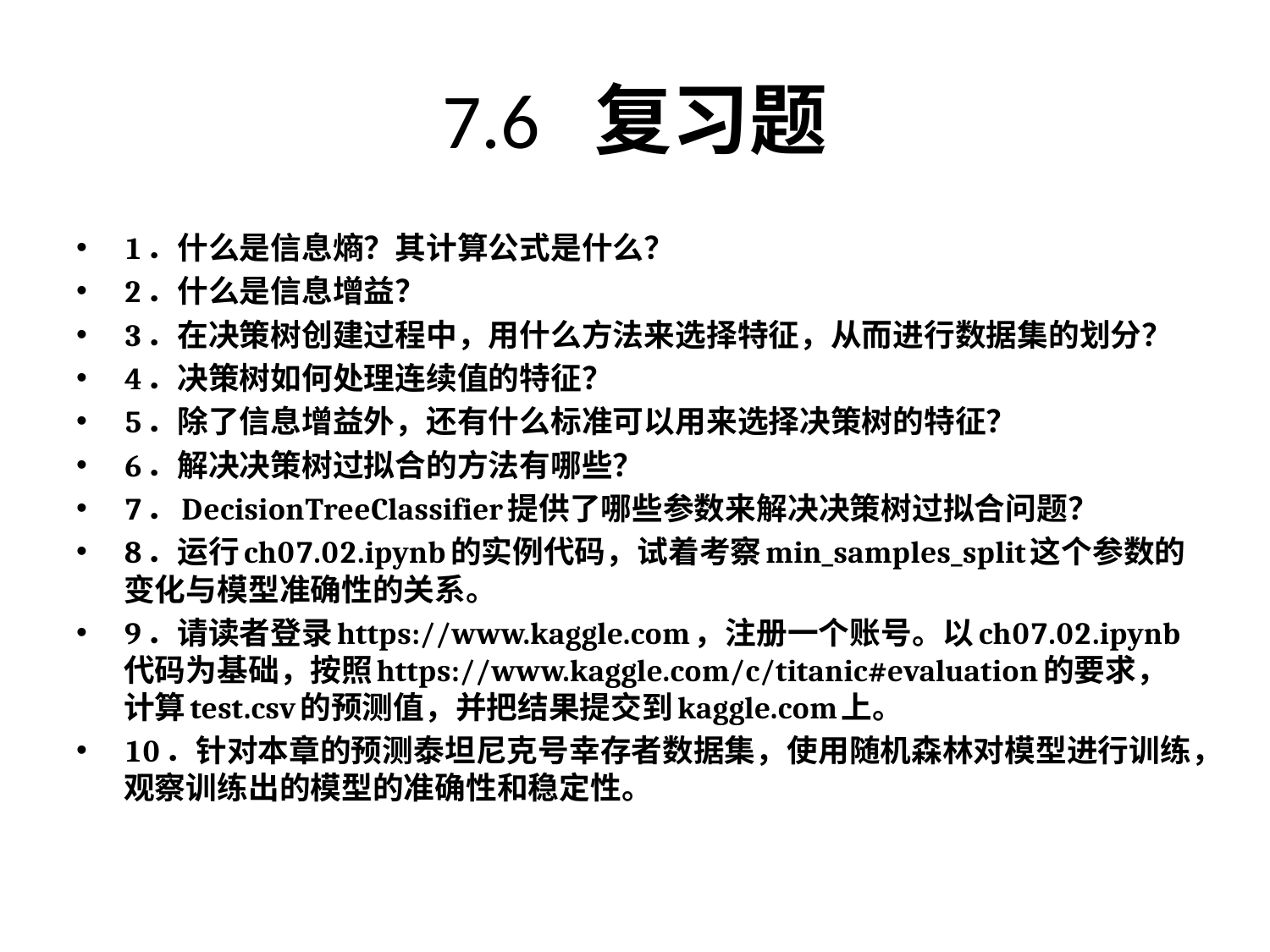

# 7.6  复习题
1．什么是信息熵？其计算公式是什么？
2．什么是信息增益？
3．在决策树创建过程中，用什么方法来选择特征，从而进行数据集的划分？
4．决策树如何处理连续值的特征？
5．除了信息增益外，还有什么标准可以用来选择决策树的特征？
6．解决决策树过拟合的方法有哪些？
7．DecisionTreeClassifier提供了哪些参数来解决决策树过拟合问题？
8．运行ch07.02.ipynb的实例代码，试着考察min_samples_split这个参数的变化与模型准确性的关系。
9．请读者登录https://www.kaggle.com，注册一个账号。以ch07.02.ipynb代码为基础，按照https://www.kaggle.com/c/titanic#evaluation的要求，计算test.csv的预测值，并把结果提交到kaggle.com上。
10．针对本章的预测泰坦尼克号幸存者数据集，使用随机森林对模型进行训练，观察训练出的模型的准确性和稳定性。